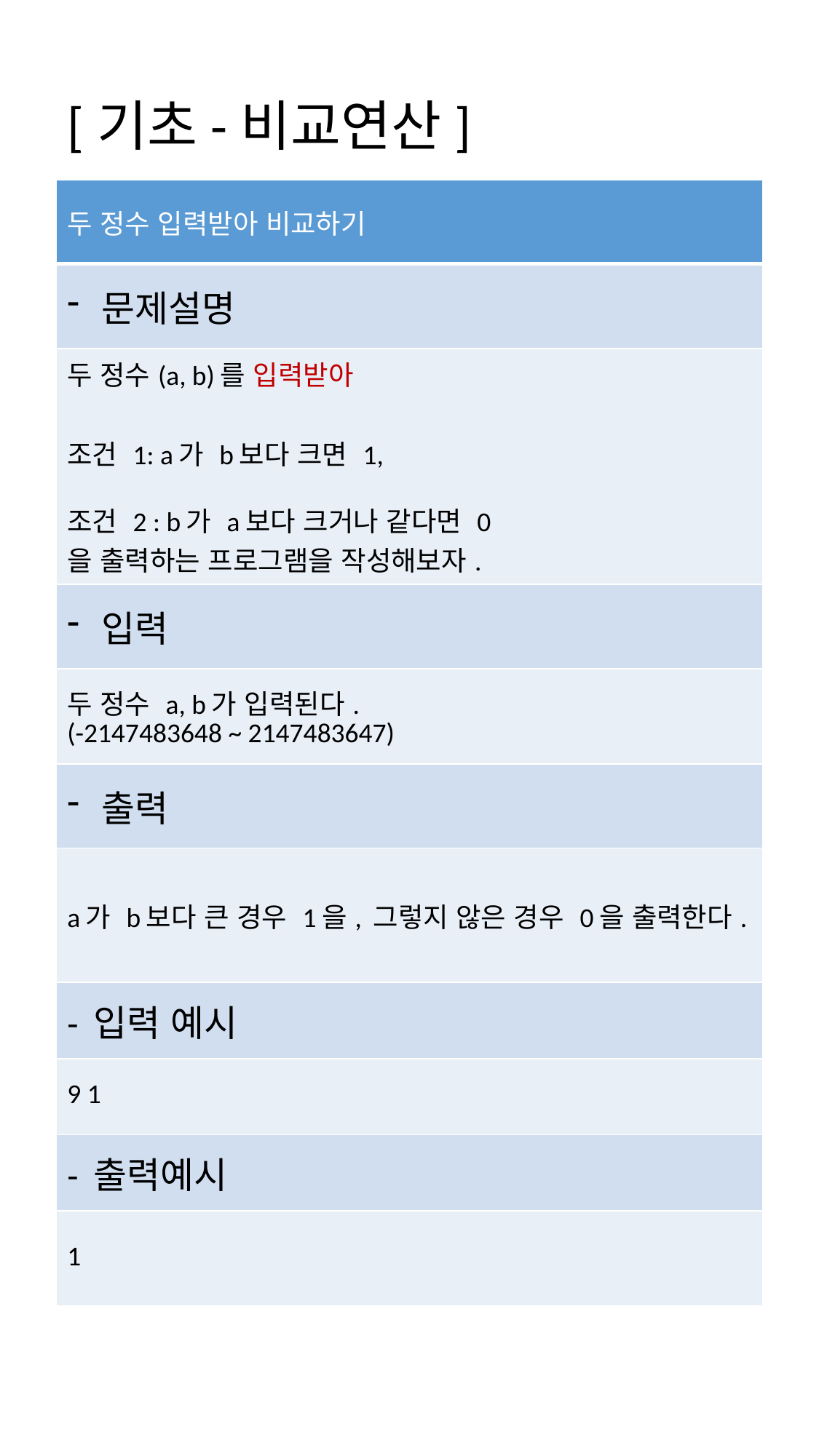

# [기초-비교연산]
| 두 정수 입력받아 비교하기 |
| --- |
| 문제설명 |
| 두 정수(a, b)를 입력받아  조건 1: a가 b보다 크면 1, 조건 2 : b가 a보다 크거나 같다면 0 을 출력하는 프로그램을 작성해보자. |
| 입력 |
| 두 정수 a, b가 입력된다. (-2147483648 ~ 2147483647) |
| 출력 |
| a가 b보다 큰 경우 1을, 그렇지 않은 경우 0을 출력한다. |
| - 입력 예시 |
| 9 1 |
| - 출력예시 |
| 1 |